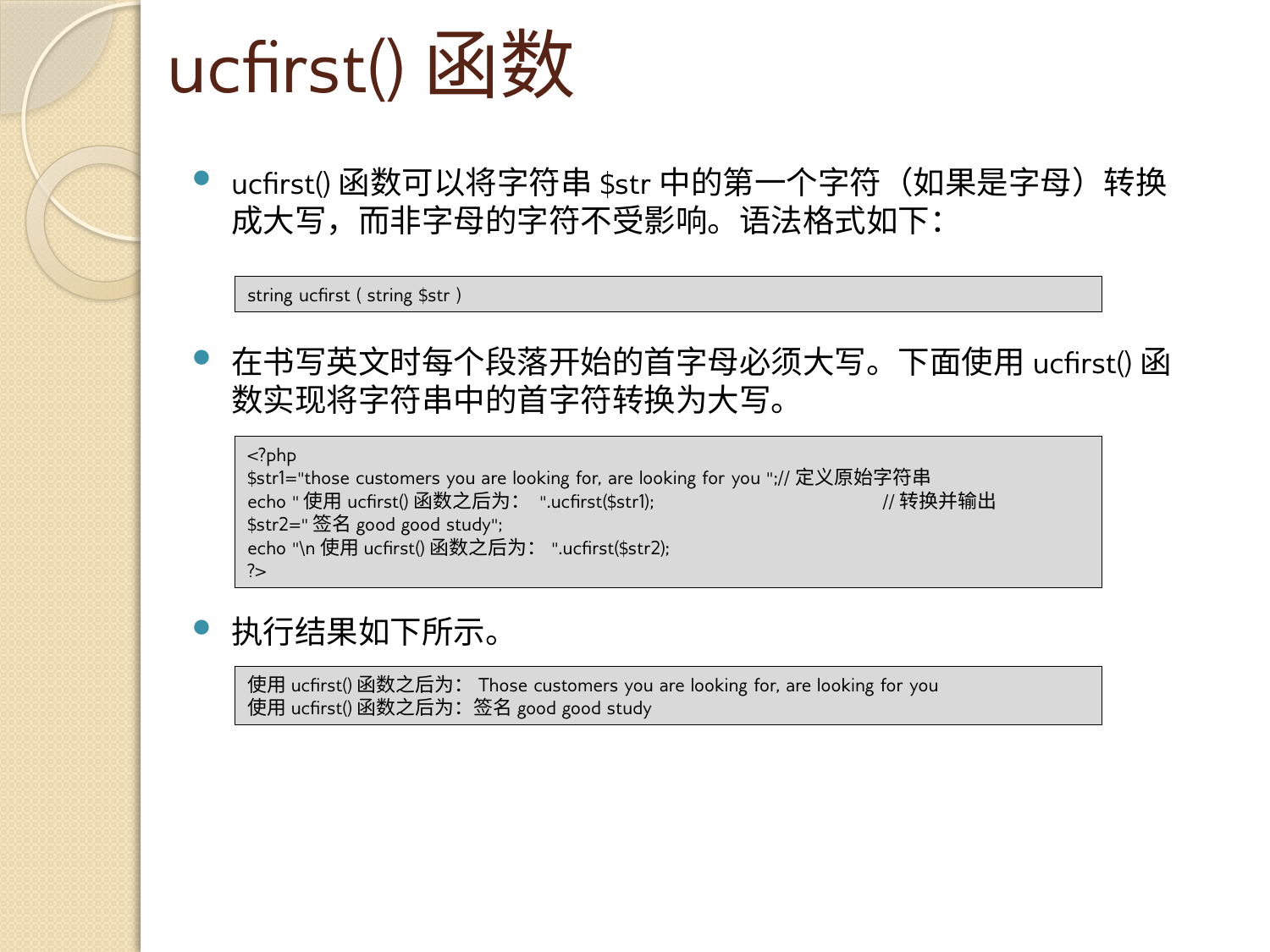

# ucfirst()函数
ucfirst()函数可以将字符串$str中的第一个字符（如果是字母）转换成大写，而非字母的字符不受影响。语法格式如下：
string ucfirst ( string $str )
在书写英文时每个段落开始的首字母必须大写。下面使用ucfirst()函数实现将字符串中的首字符转换为大写。
<?php
$str1="those customers you are looking for, are looking for you ";//定义原始字符串
echo "使用ucfirst()函数之后为： ".ucfirst($str1); 		//转换并输出
$str2="签名good good study";
echo "\n使用ucfirst()函数之后为：".ucfirst($str2);
?>
执行结果如下所示。
使用ucfirst()函数之后为：Those customers you are looking for, are looking for you
使用ucfirst()函数之后为：签名good good study